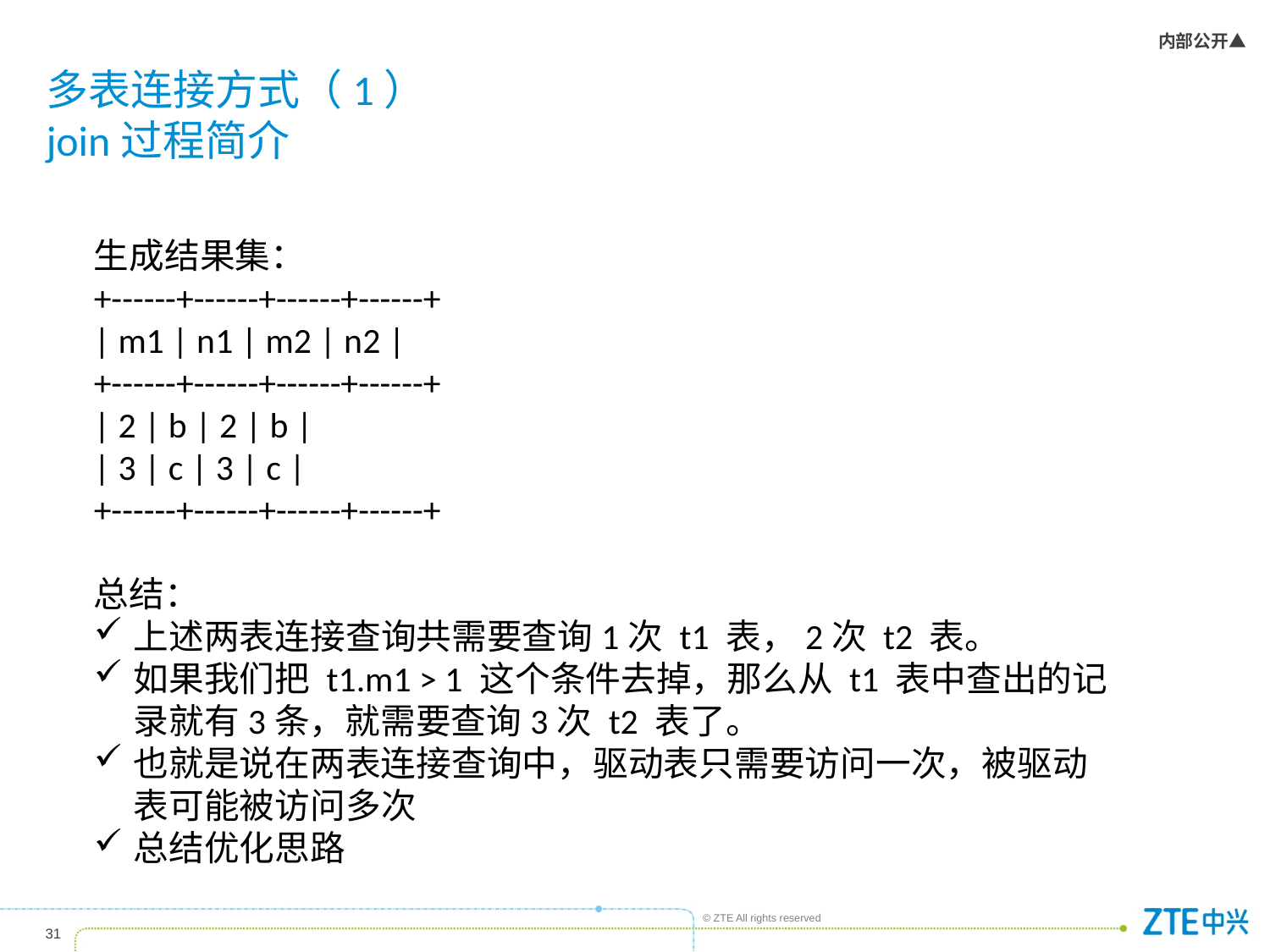

# 多表连接方式（1） join过程简介
生成结果集：
+------+------+------+------+
| m1 | n1 | m2 | n2 |
+------+------+------+------+
| 2 | b | 2 | b |
| 3 | c | 3 | c |
+------+------+------+------+

总结：
上述两表连接查询共需要查询1次 t1 表，2次 t2 表。
如果我们把 t1.m1 > 1 这个条件去掉，那么从 t1 表中查出的记录就有3条，就需要查询3次 t2 表了。
也就是说在两表连接查询中，驱动表只需要访问一次，被驱动表可能被访问多次
总结优化思路